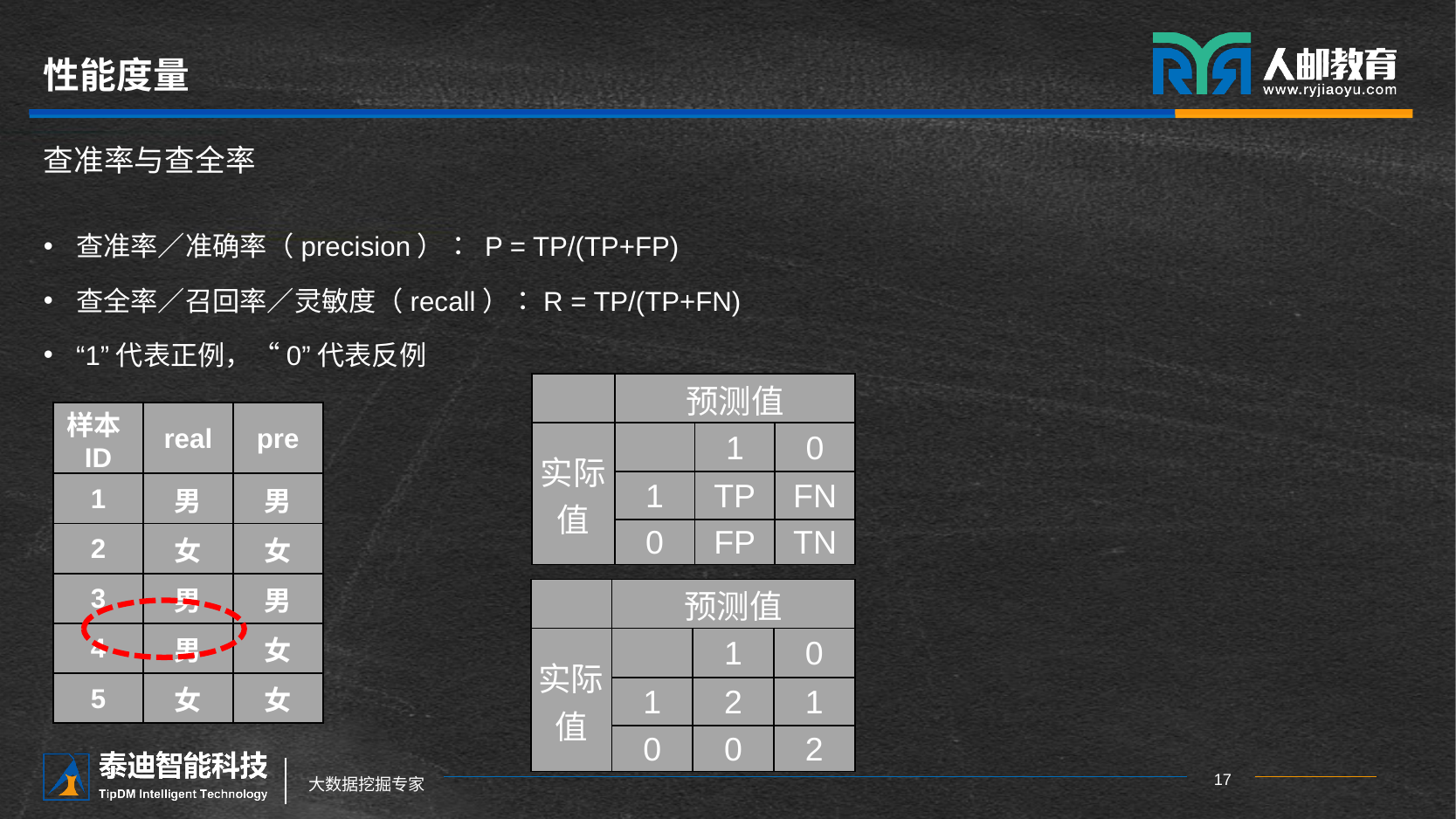

# 性能度量
查准率与查全率
查准率／准确率（precision）： P = TP/(TP+FP)
查全率／召回率／灵敏度（recall）：R = TP/(TP+FN)
“1”代表正例，“0”代表反例
|  | 预测值 |  |  |
| --- | --- | --- | --- |
| 实际值 |  | 1 | 0 |
|  | 1 | TP | FN |
|  | 0 | FP | TN |
| 样本ID | real | pre |
| --- | --- | --- |
| 1 | 男 | 男 |
| 2 | 女 | 女 |
| 3 | 男 | 男 |
| 4 | 男 | 女 |
| 5 | 女 | 女 |
|  | 预测值 |  |  |
| --- | --- | --- | --- |
| 实际值 |  | 1 | 0 |
|  | 1 | 2 | 1 |
|  | 0 | 0 | 2 |